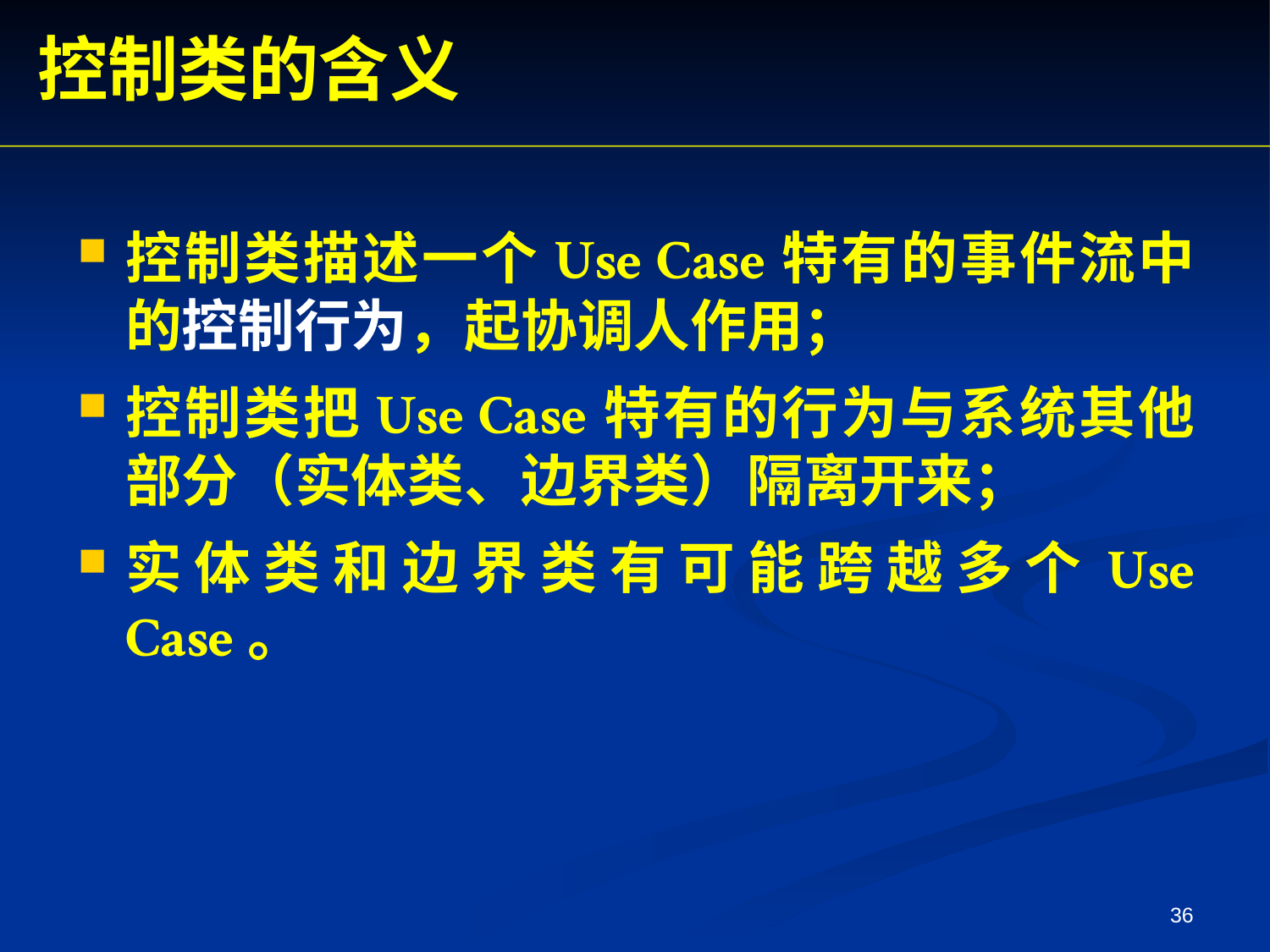

控制类的含义

控制类描述一个Use Case特有的事件流中的控制行为，起协调人作用；
控制类把Use Case特有的行为与系统其他部分（实体类、边界类）隔离开来；
实体类和边界类有可能跨越多个Use Case。
36